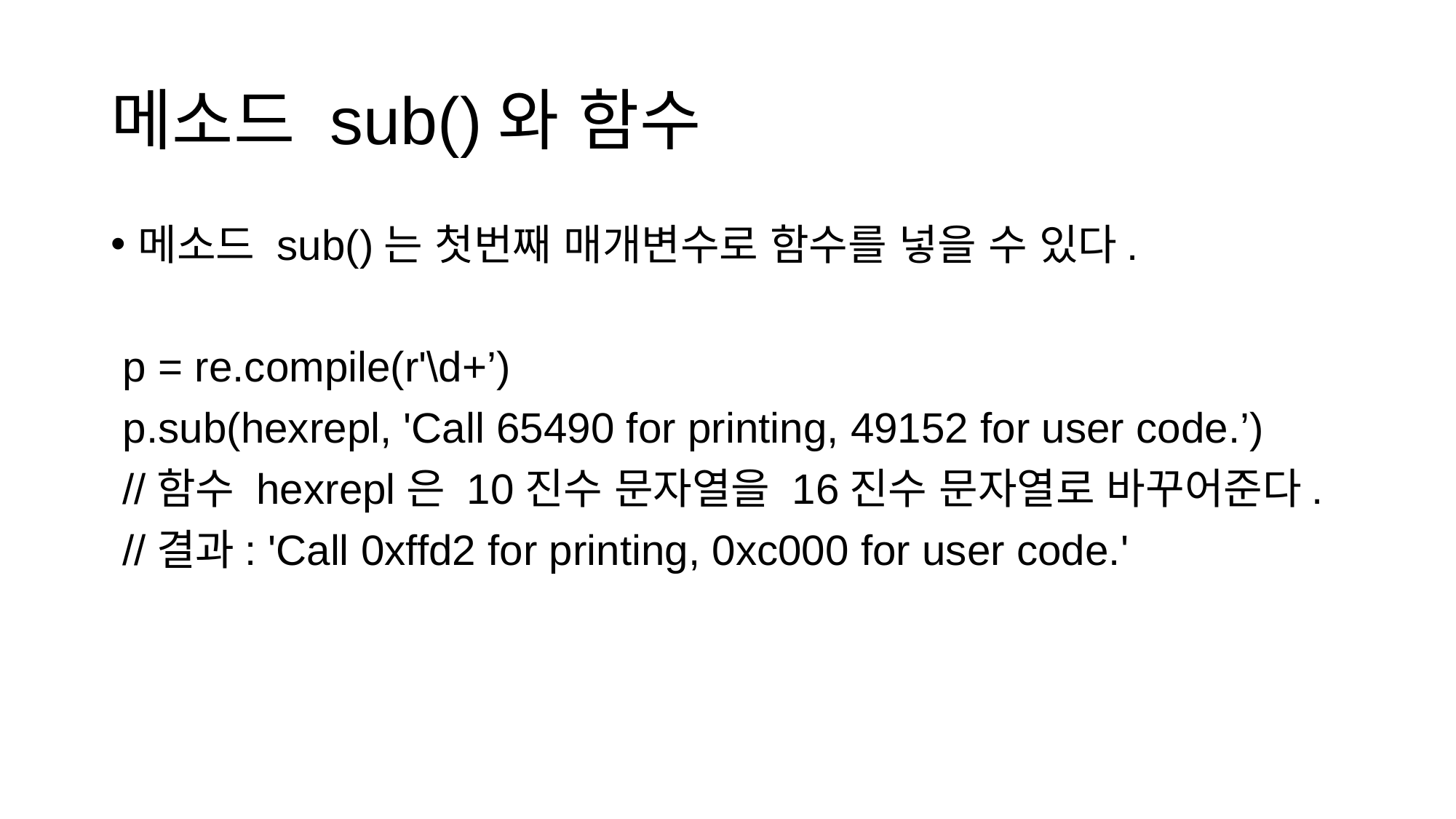

# 메소드 sub()와 함수
메소드 sub()는 첫번째 매개변수로 함수를 넣을 수 있다.

 p = re.compile(r'\d+’)
 p.sub(hexrepl, 'Call 65490 for printing, 49152 for user code.’)
 //함수 hexrepl은 10진수 문자열을 16진수 문자열로 바꾸어준다.
 //결과: 'Call 0xffd2 for printing, 0xc000 for user code.'